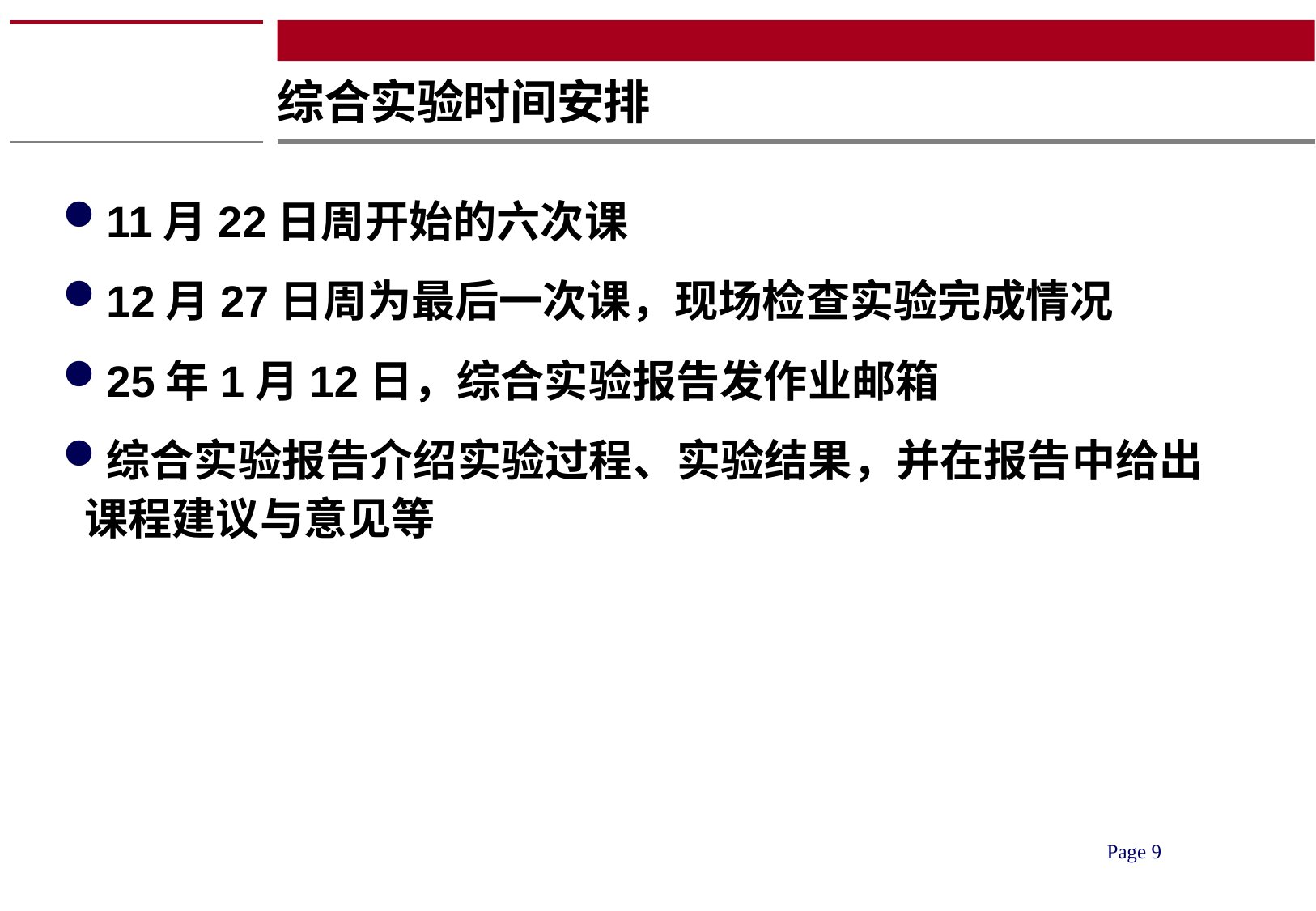

# 综合实验时间安排
11月22日周开始的六次课
12月27日周为最后一次课，现场检查实验完成情况
25年1月12日，综合实验报告发作业邮箱
综合实验报告介绍实验过程、实验结果，并在报告中给出课程建议与意见等

Page 9